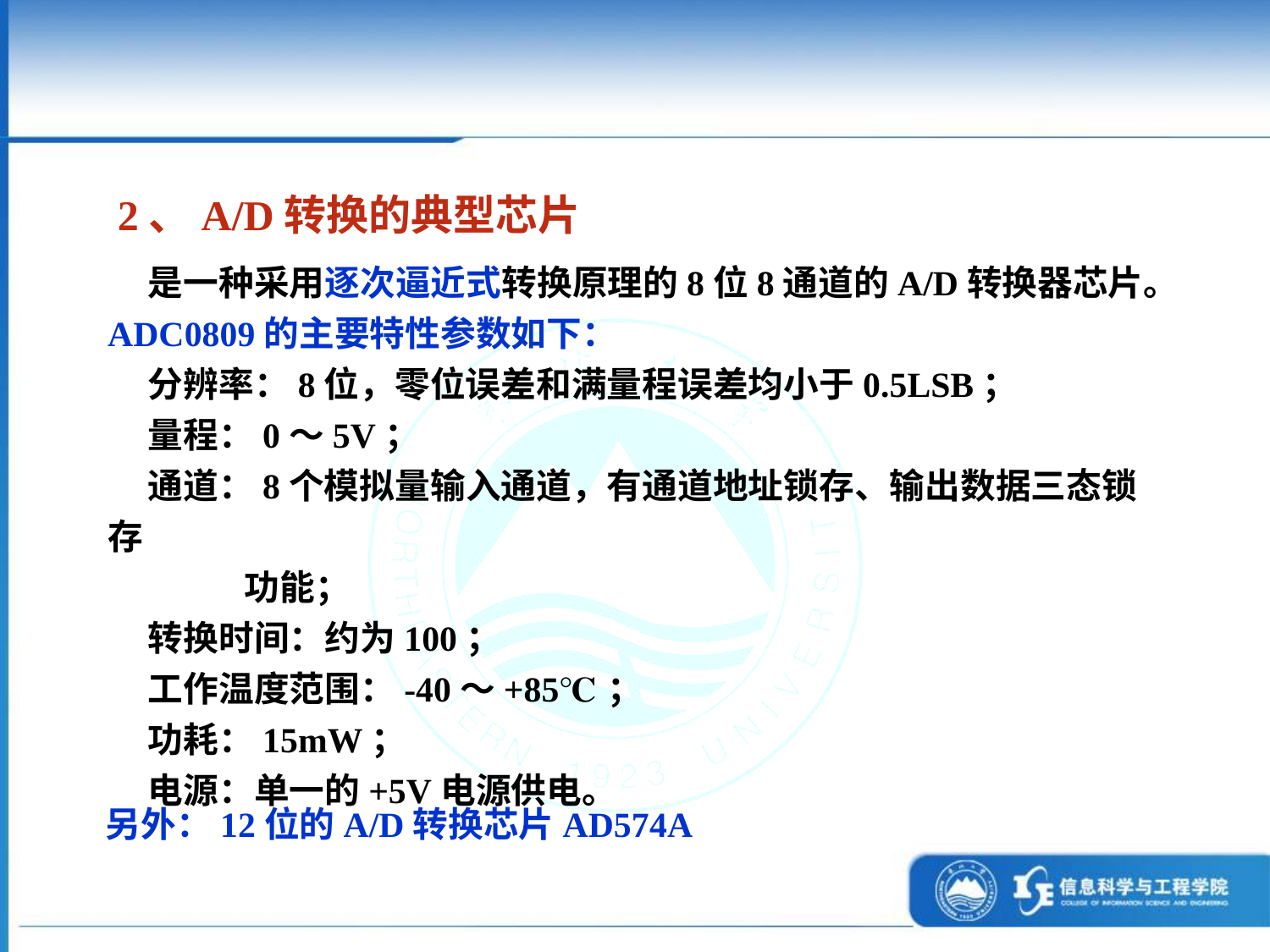

2、A/D转换的典型芯片
    是一种采用逐次逼近式转换原理的8位8通道的A/D转换器芯片。
ADC0809的主要特性参数如下：
    分辨率：8位，零位误差和满量程误差均小于0.5LSB；
    量程：0～5V；
    通道：8个模拟量输入通道，有通道地址锁存、输出数据三态锁存
                功能；
    转换时间：约为100；
    工作温度范围：-40～+85℃；
    功耗：15mW；
    电源：单一的+5V电源供电。
另外：12位的A/D转换芯片AD574A